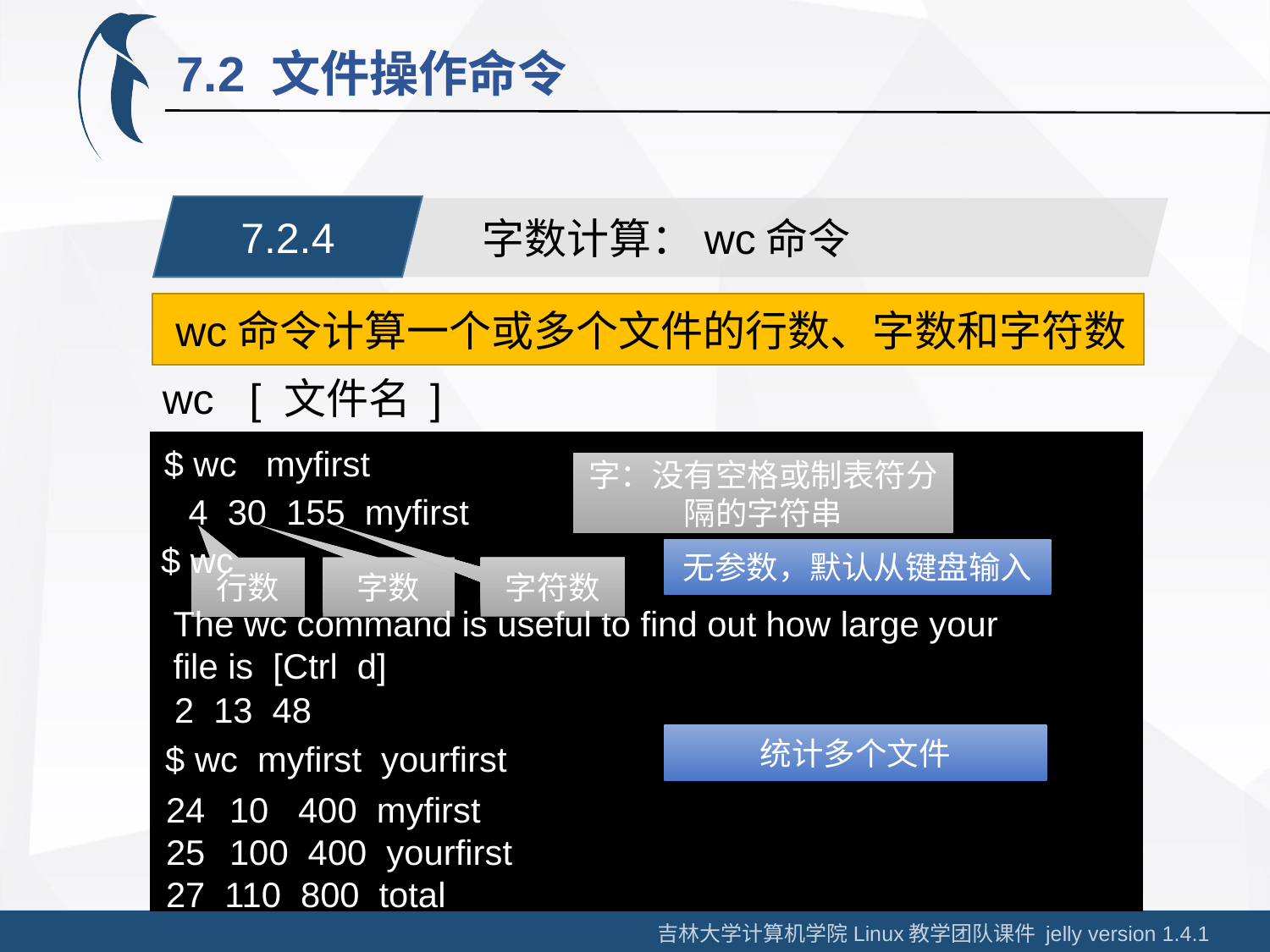

7.2 文件操作命令
7.2.4
字数计算：wc命令
 wc命令计算一个或多个文件的行数、字数和字符数
wc   [ 文件名 ]

$ wc   myfirst
字：没有空格或制表符分隔的字符串
  4  30  155  myfirst
$ wc
无参数，默认从键盘输入
字符数
字数
行数
 The wc command is useful to find out how large your
 file is  [Ctrl  d]
 2  13  48
统计多个文件
$ wc  myfirst  yourfirst
10   400  myfirst
100  400  yourfirst
27  110  800  total